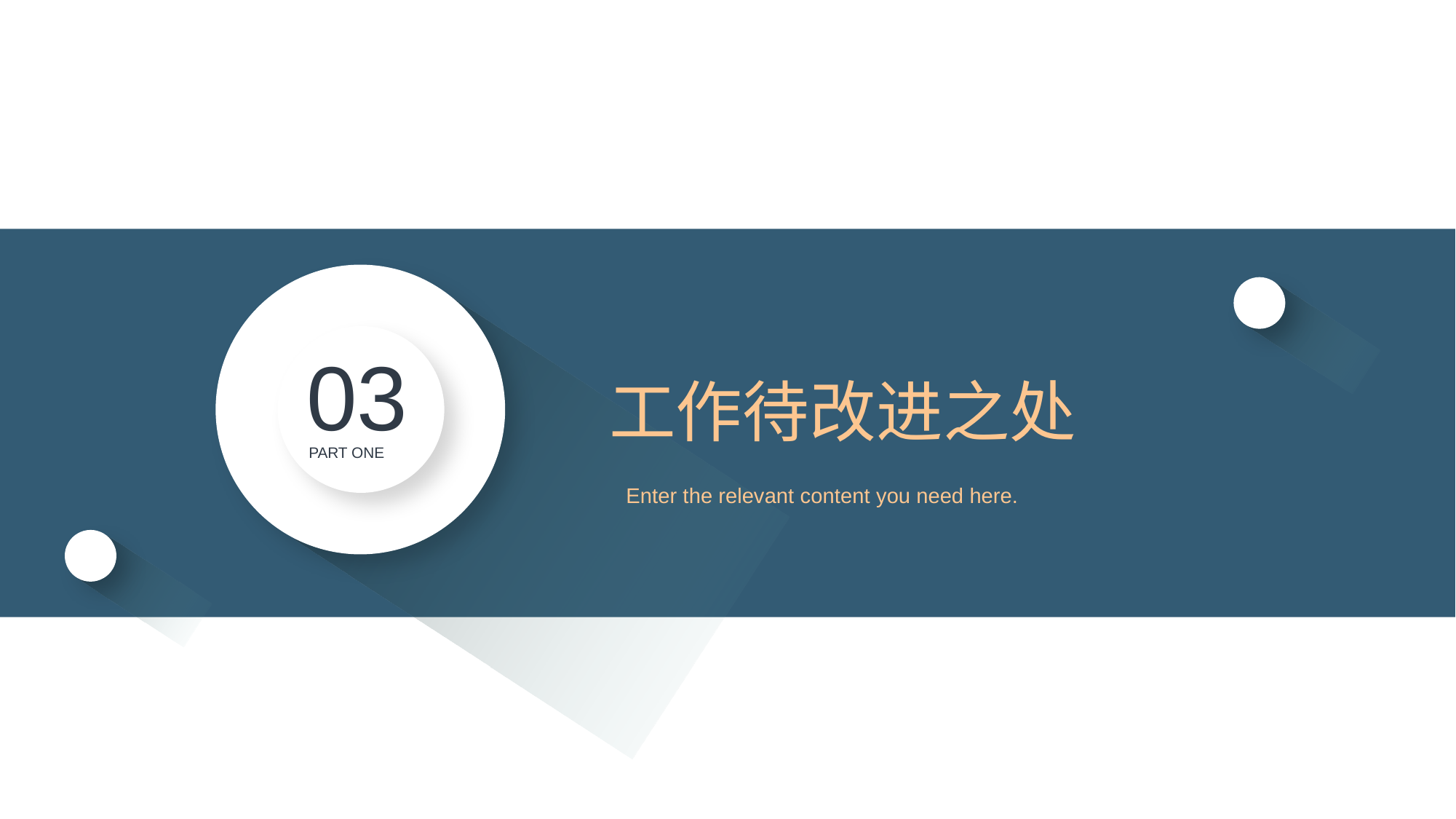

03
PART ONE
工作待改进之处

Enter the relevant content you need here.